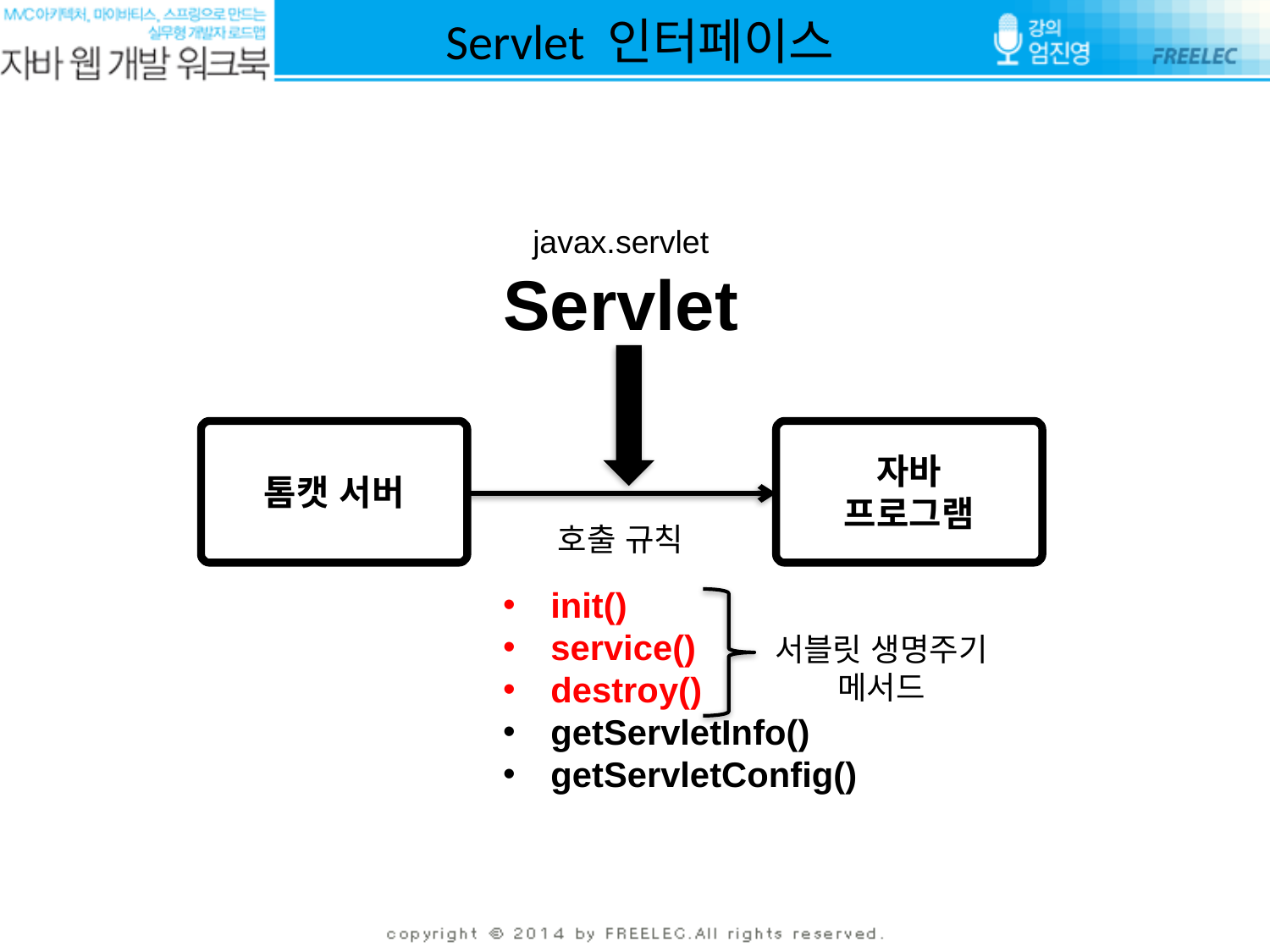

# Servlet 인터페이스
javax.servlet
Servlet

톰캣 서버
자바
프로그램
호출 규칙
init()
service()
destroy()
getServletInfo()
getServletConfig()

서블릿 생명주기 메서드